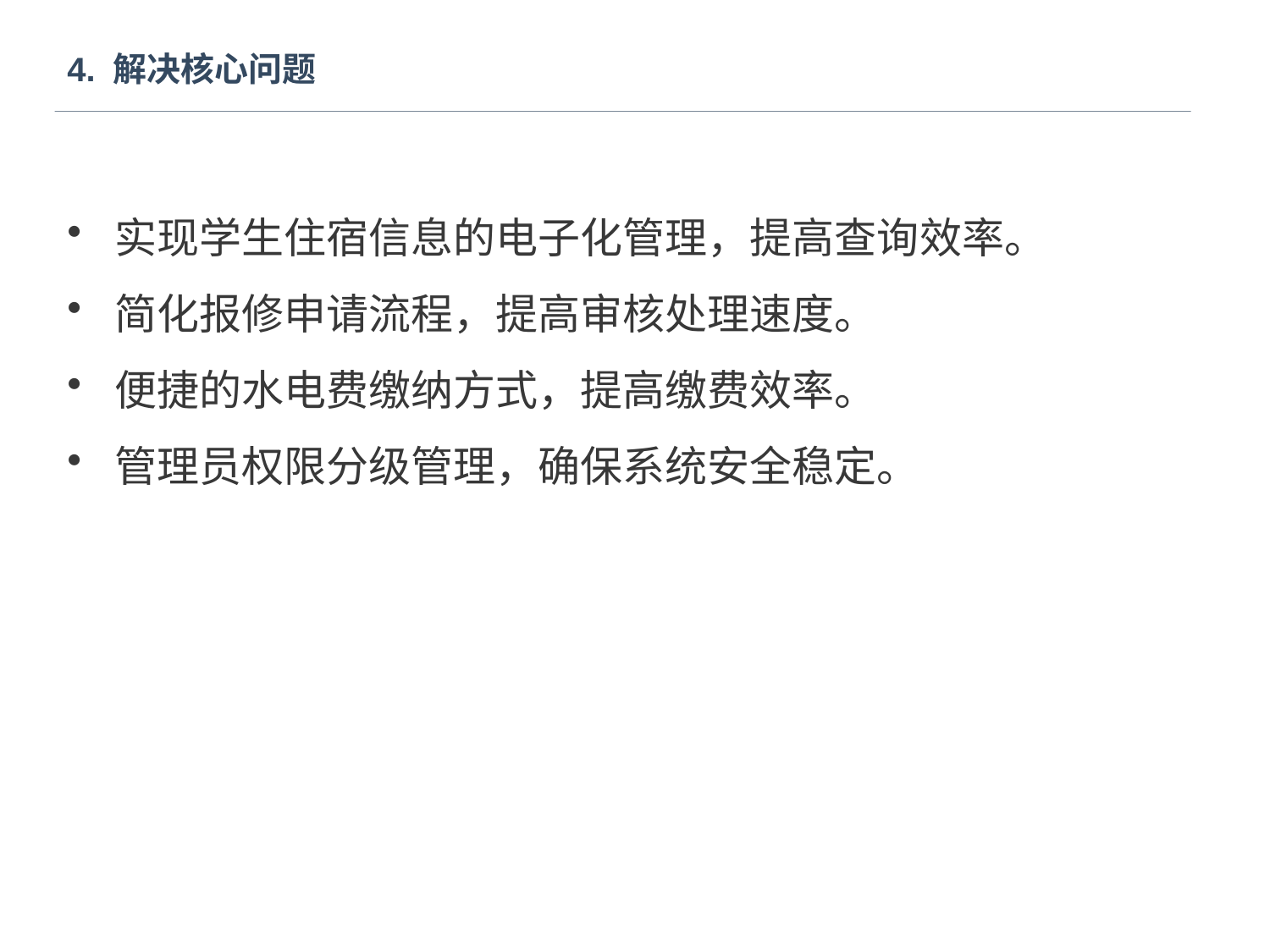

4. 解决核心问题

实现学生住宿信息的电子化管理，提高查询效率。
简化报修申请流程，提高审核处理速度。
便捷的水电费缴纳方式，提高缴费效率。
管理员权限分级管理，确保系统安全稳定。